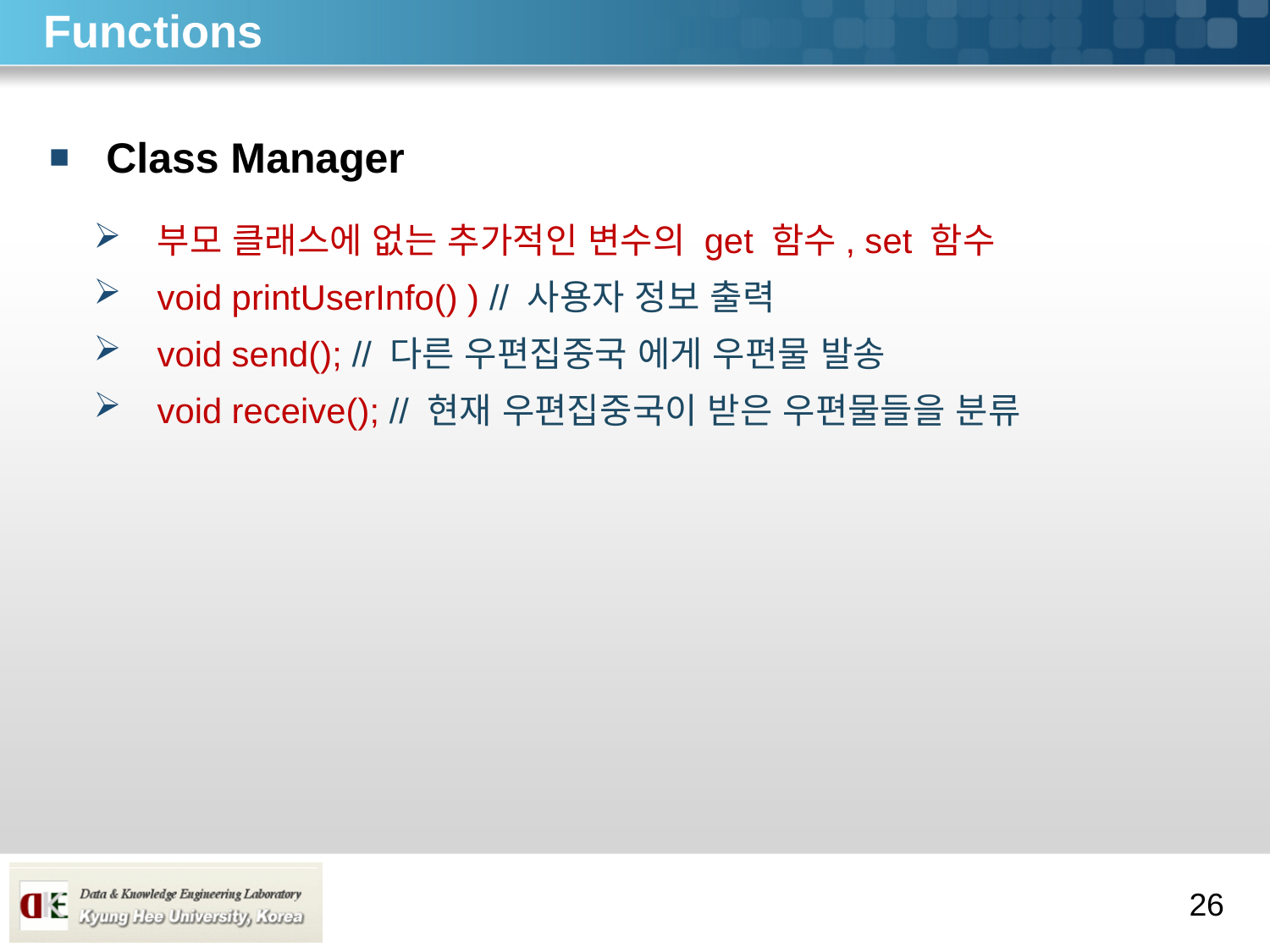

# Functions
 Class Manager
부모 클래스에 없는 추가적인 변수의 get 함수, set 함수
void printUserInfo() ) // 사용자 정보 출력
void send(); // 다른 우편집중국 에게 우편물 발송
void receive(); // 현재 우편집중국이 받은 우편물들을 분류